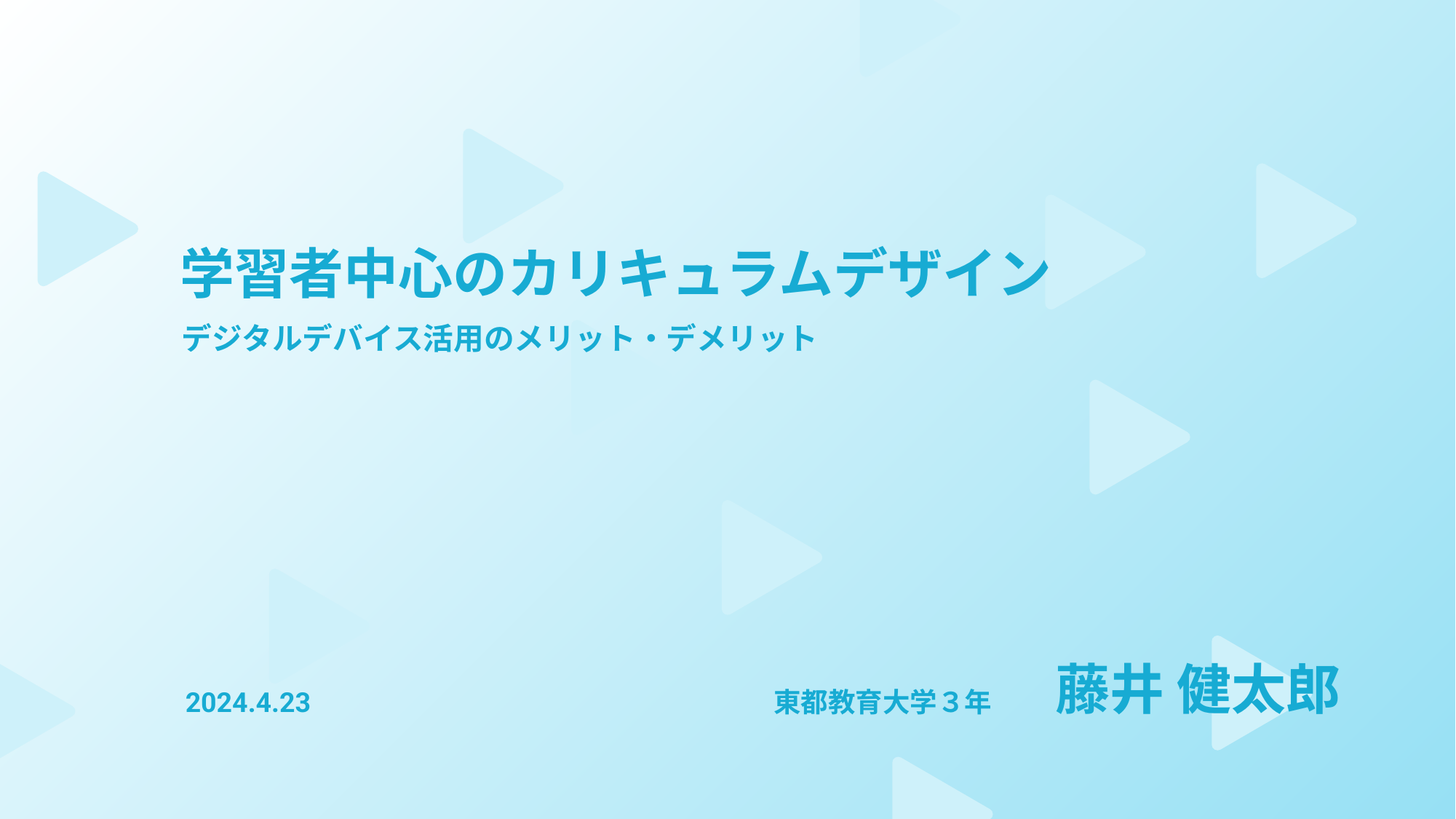

学習者中心のカリキュラムデザイン
デジタルデバイス活用のメリット・デメリット

藤井 健太郎

2024.4.23
東都教育大学３年